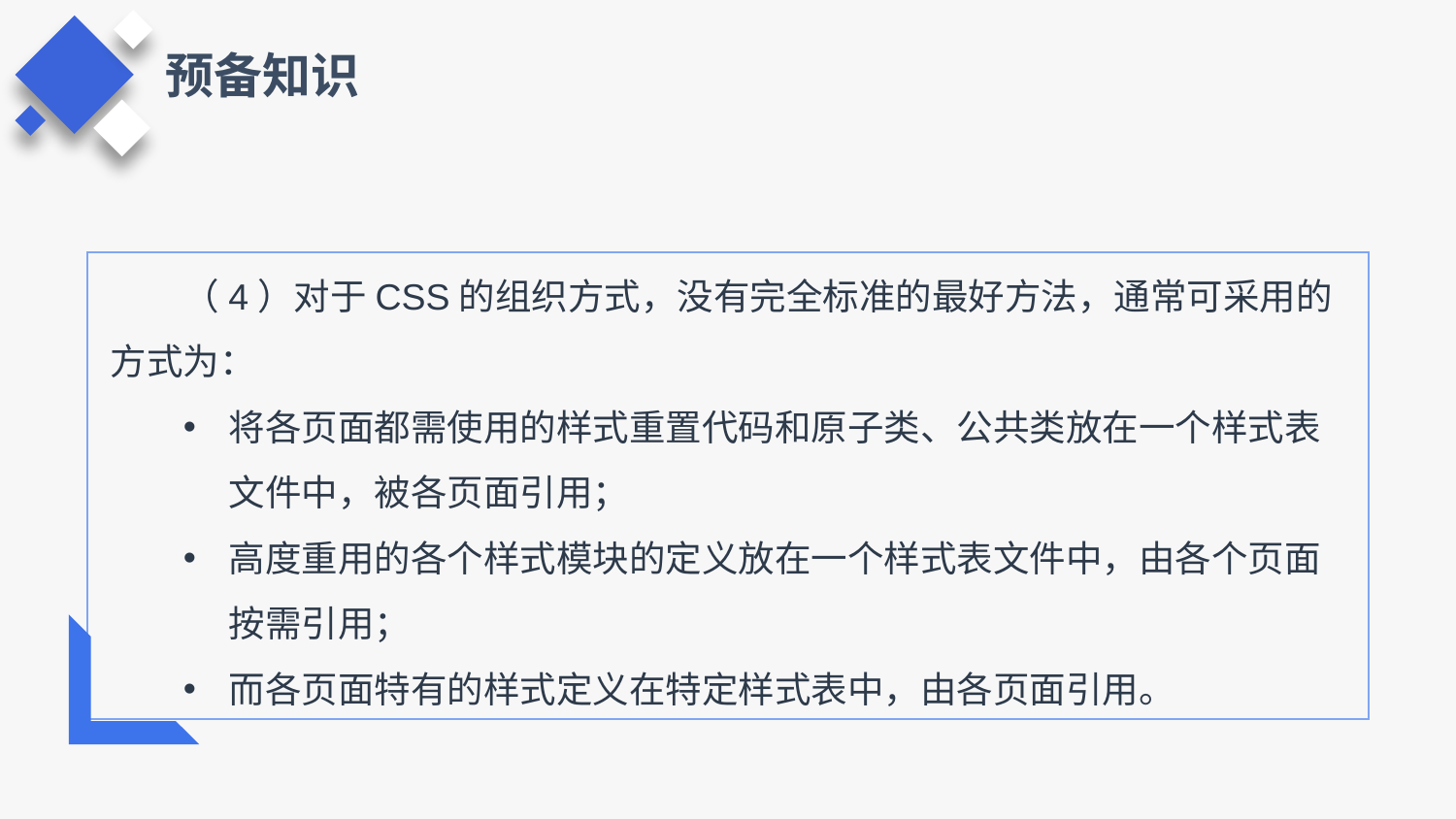

预备知识

（4）对于CSS的组织方式，没有完全标准的最好方法，通常可采用的方式为：
将各页面都需使用的样式重置代码和原子类、公共类放在一个样式表文件中，被各页面引用；
高度重用的各个样式模块的定义放在一个样式表文件中，由各个页面按需引用；
而各页面特有的样式定义在特定样式表中，由各页面引用。